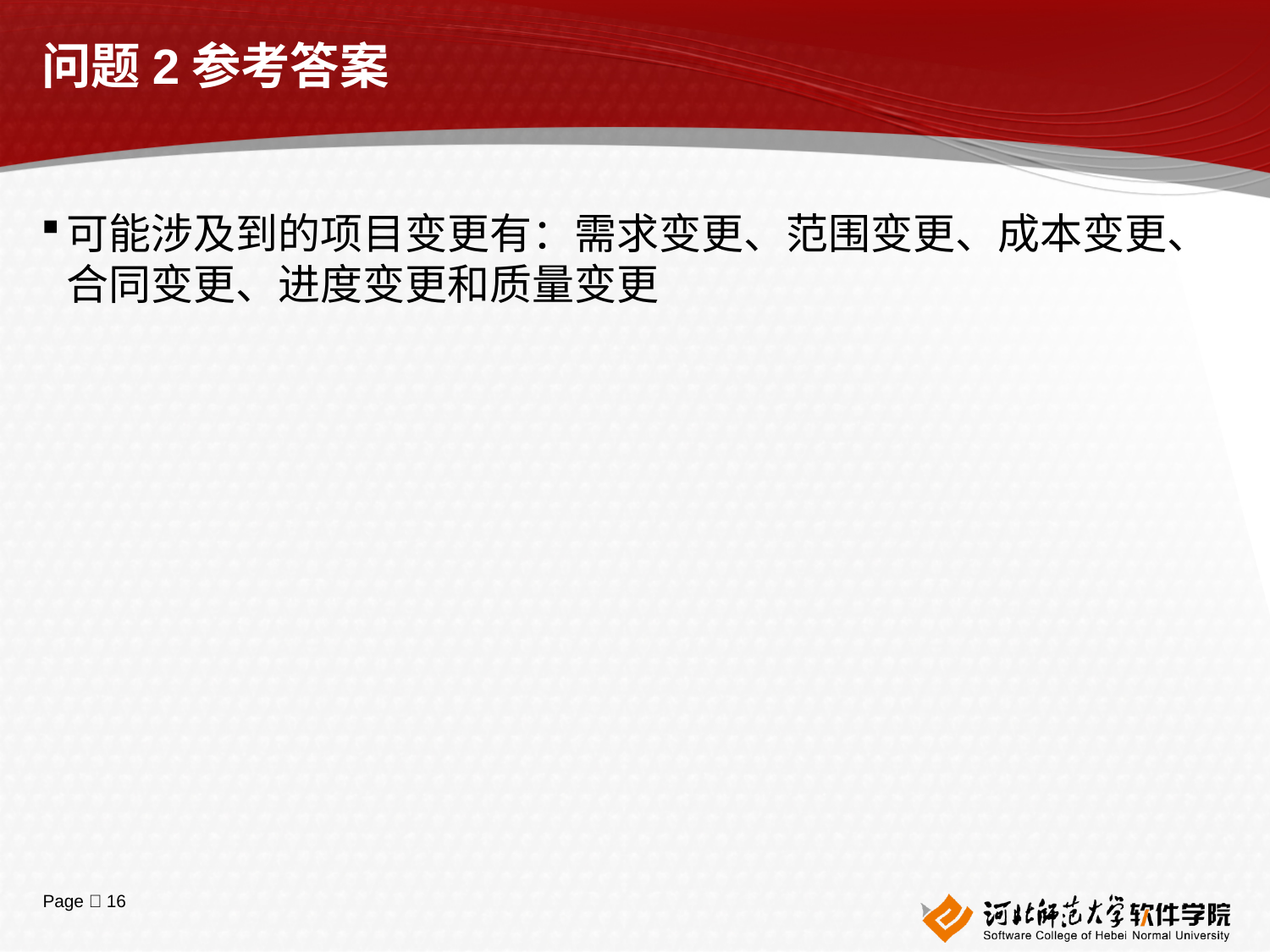

# 问题2参考答案
可能涉及到的项目变更有：需求变更、范围变更、成本变更、合同变更、进度变更和质量变更